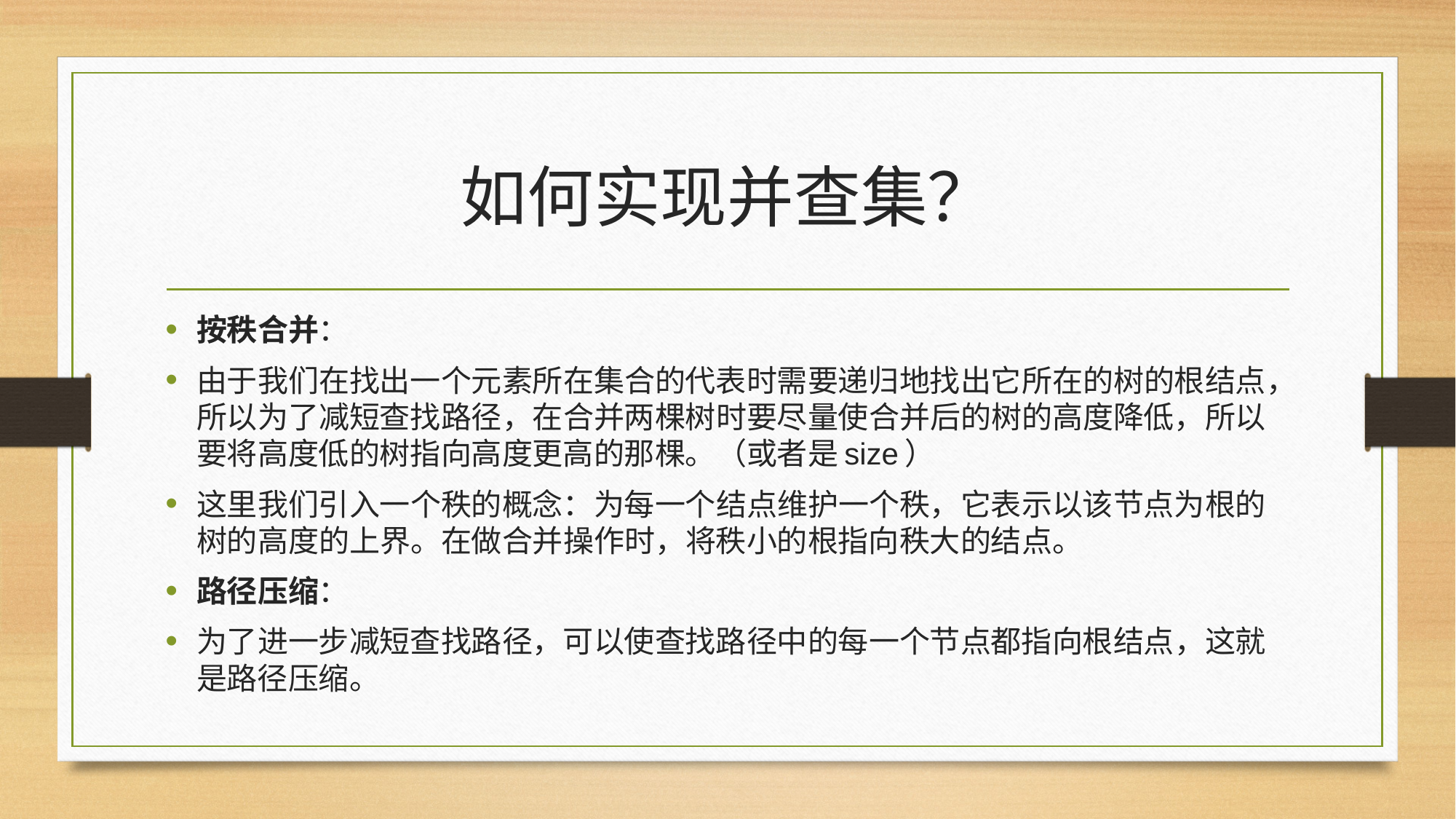

# 如何实现并查集？
按秩合并：
由于我们在找出一个元素所在集合的代表时需要递归地找出它所在的树的根结点，所以为了减短查找路径，在合并两棵树时要尽量使合并后的树的高度降低，所以要将高度低的树指向高度更高的那棵。（或者是size）
这里我们引入一个秩的概念：为每一个结点维护一个秩，它表示以该节点为根的树的高度的上界。在做合并操作时，将秩小的根指向秩大的结点。
路径压缩：
为了进一步减短查找路径，可以使查找路径中的每一个节点都指向根结点，这就是路径压缩。